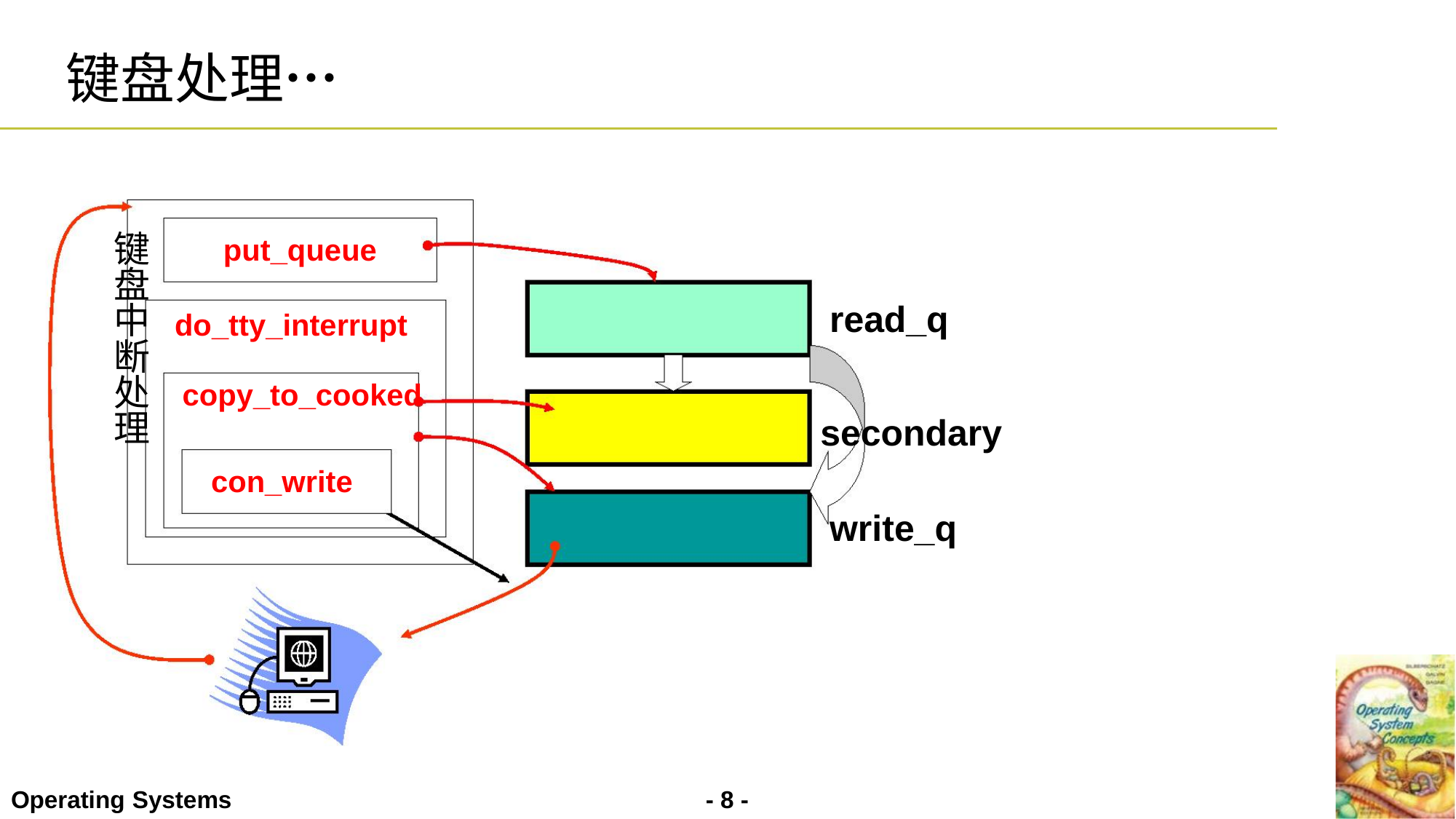

键盘处理…

键
盘
中
断
put_queue
read_q
do_tty_interrupt
处 copy_to_cooked
理
secondary
write_q
con_write

- 8 -
Operating Systems